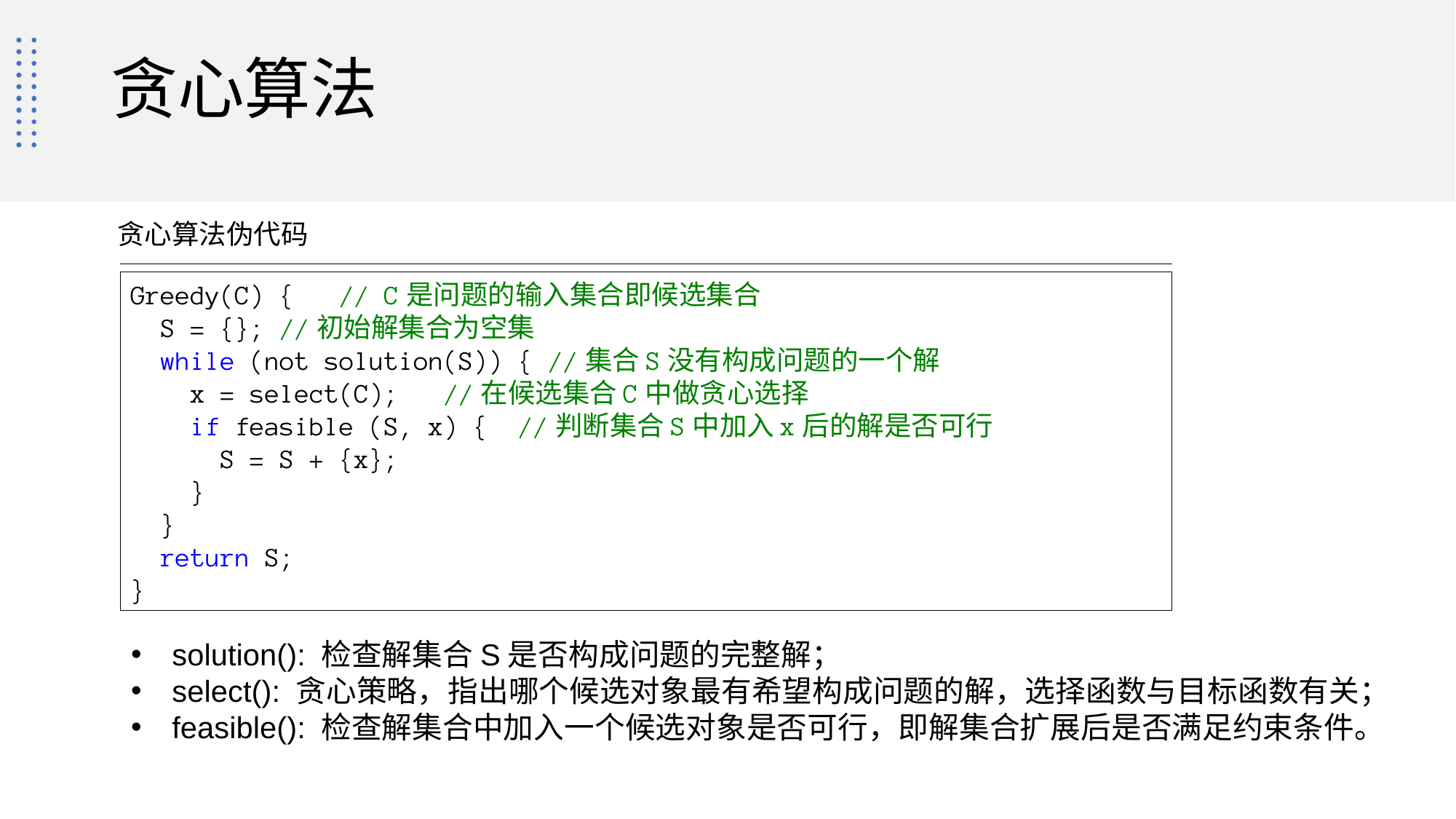

# 贪心算法
贪心算法伪代码
Greedy(C) {   // C是问题的输入集合即候选集合
  S = {}; //初始解集合为空集
  while (not solution(S)) { //集合S没有构成问题的一个解
    x = select(C);   //在候选集合C中做贪心选择
    if feasible (S, x) {  //判断集合S中加入x后的解是否可行
      S = S + {x};
    }
  }
  return S;
}
solution(): 检查解集合S是否构成问题的完整解；
select(): 贪心策略，指出哪个候选对象最有希望构成问题的解，选择函数与目标函数有关；
feasible(): 检查解集合中加入一个候选对象是否可行，即解集合扩展后是否满足约束条件。